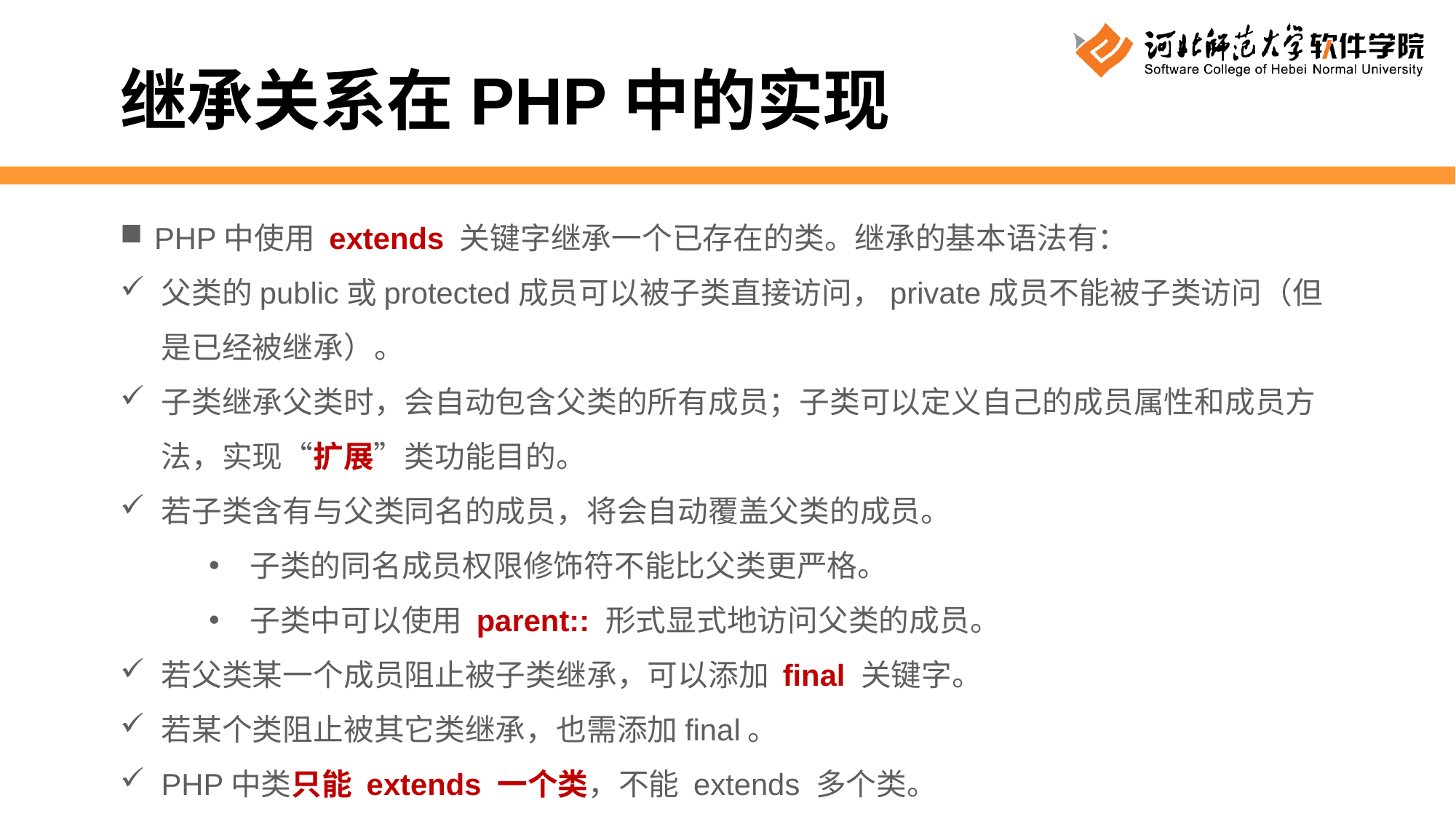

继承关系在PHP中的实现
PHP中使用 extends 关键字继承一个已存在的类。继承的基本语法有：
父类的public或protected成员可以被子类直接访问，private成员不能被子类访问（但是已经被继承）。
子类继承父类时，会自动包含父类的所有成员；子类可以定义自己的成员属性和成员方法，实现“扩展”类功能目的。
若子类含有与父类同名的成员，将会自动覆盖父类的成员。
子类的同名成员权限修饰符不能比父类更严格。
子类中可以使用 parent:: 形式显式地访问父类的成员。
若父类某一个成员阻止被子类继承，可以添加 final 关键字。
若某个类阻止被其它类继承，也需添加final。
PHP中类只能 extends 一个类，不能 extends 多个类。